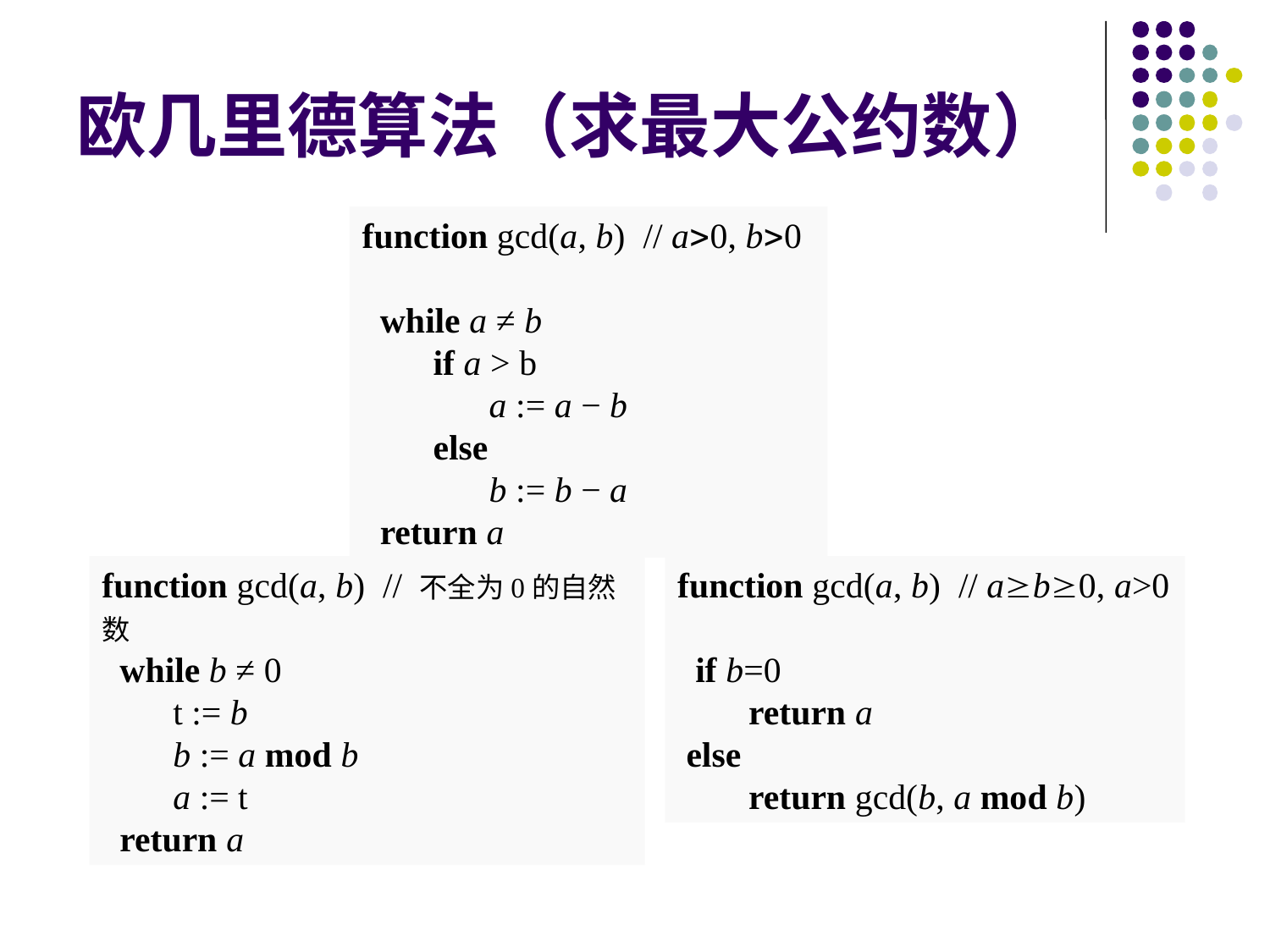

# 欧几里德算法（求最大公约数）
function gcd(a, b)  // a>0, b>0
  while a ≠ b
        if a > b
	a := a − b
        else
	b := b − a
  return a
function gcd(a, b)  // 不全为0的自然数
  while b ≠ 0
        t := b
        b := a mod b
        a := t
  return a
function gcd(a, b)  // a≥b≥0, a>0
  if b=0
        return a
 else
        return gcd(b, a mod b)